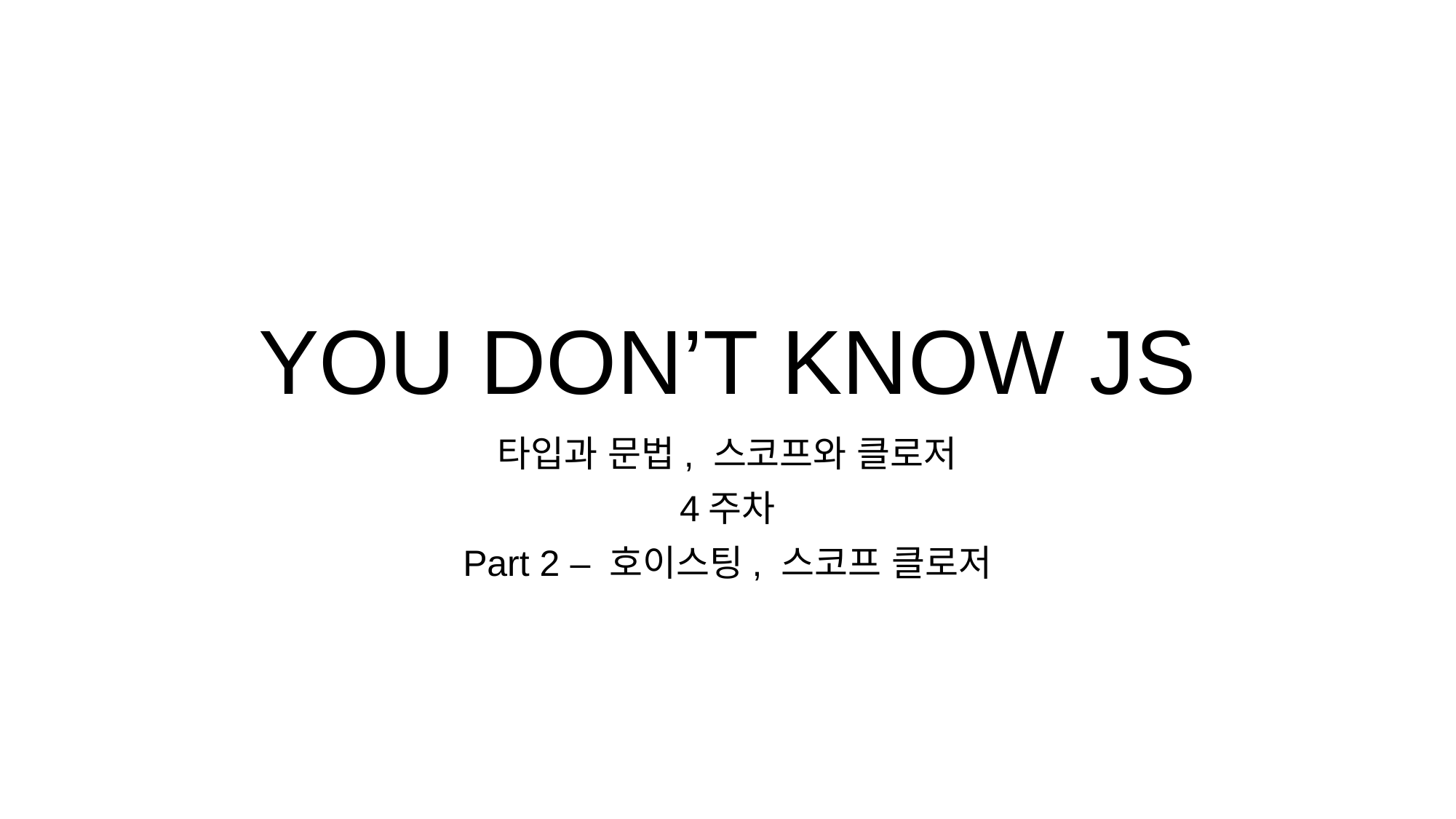

# YOU DON’T KNOW JS
타입과 문법, 스코프와 클로저
4주차
Part 2 – 호이스팅, 스코프 클로저